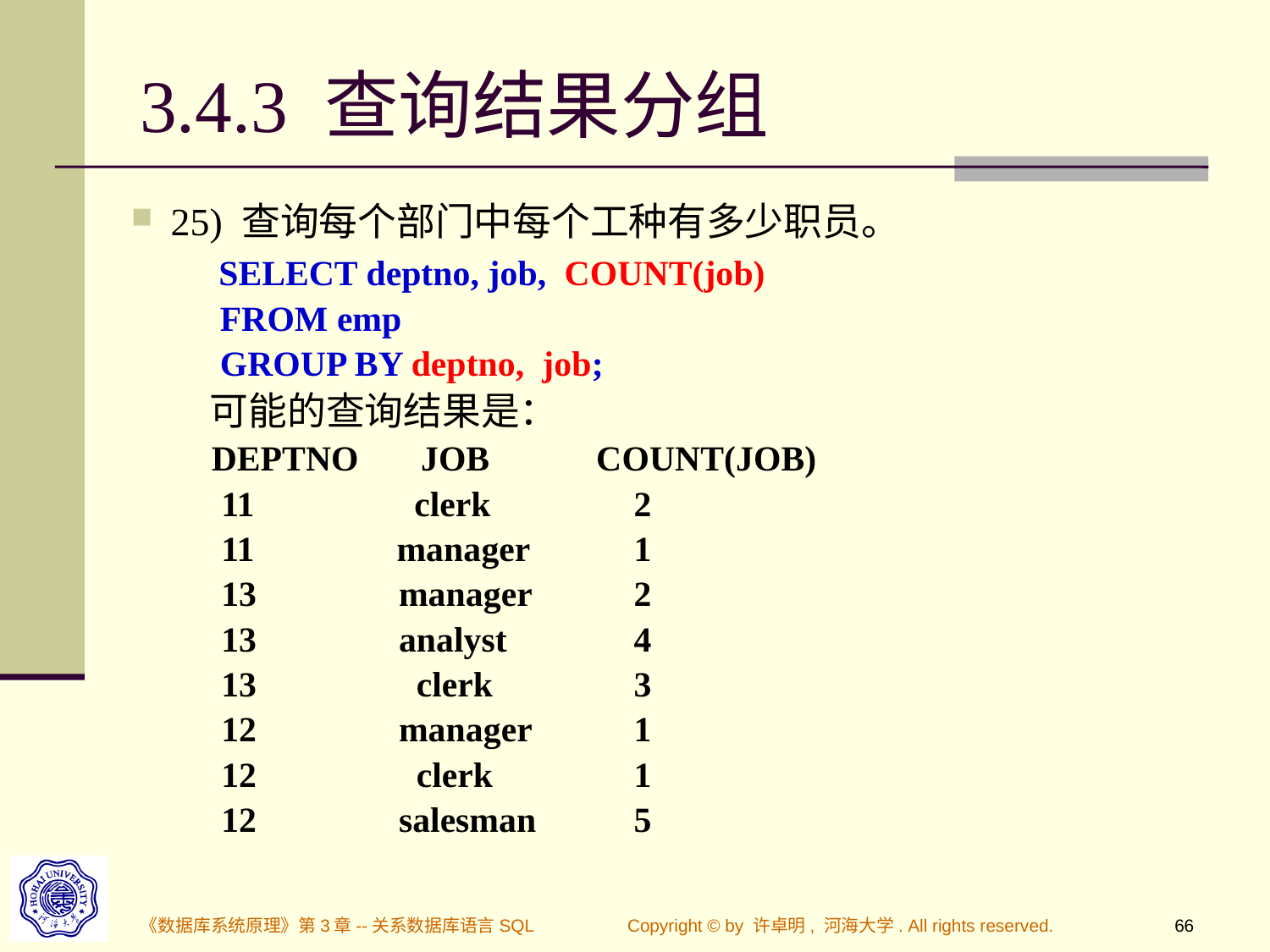

# 3.4.3 查询结果分组
25) 查询每个部门中每个工种有多少职员。
         SELECT deptno, job,  COUNT(job)
          FROM emp
          GROUP BY deptno,  job;
        可能的查询结果是：
  DEPTNO       JOB            COUNT(JOB)
   11                  clerk	   2
   11                manager	   1
   13                manager 	   2
   13                analyst	   4
   13                  clerk	   3
   12                manager	   1
   12                  clerk	   1
   12                salesman	   5
《数据库系统原理》第3章--关系数据库语言SQL
Copyright © by 许卓明, 河海大学. All rights reserved.
66